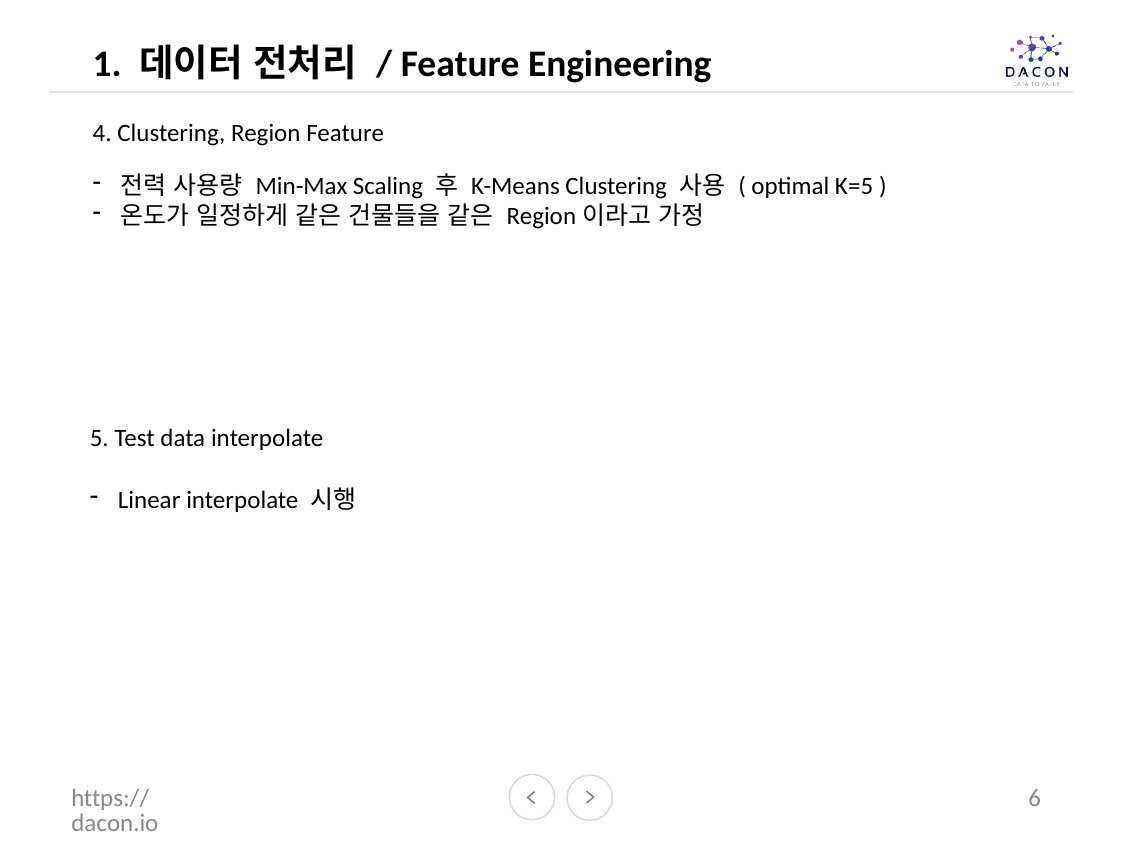

1. 데이터 전처리 / Feature Engineering
4. Clustering, Region Feature
전력 사용량 Min-Max Scaling 후 K-Means Clustering 사용 ( optimal K=5 )
온도가 일정하게 같은 건물들을 같은 Region이라고 가정
5. Test data interpolate
Linear interpolate 시행
https://dacon.io
6